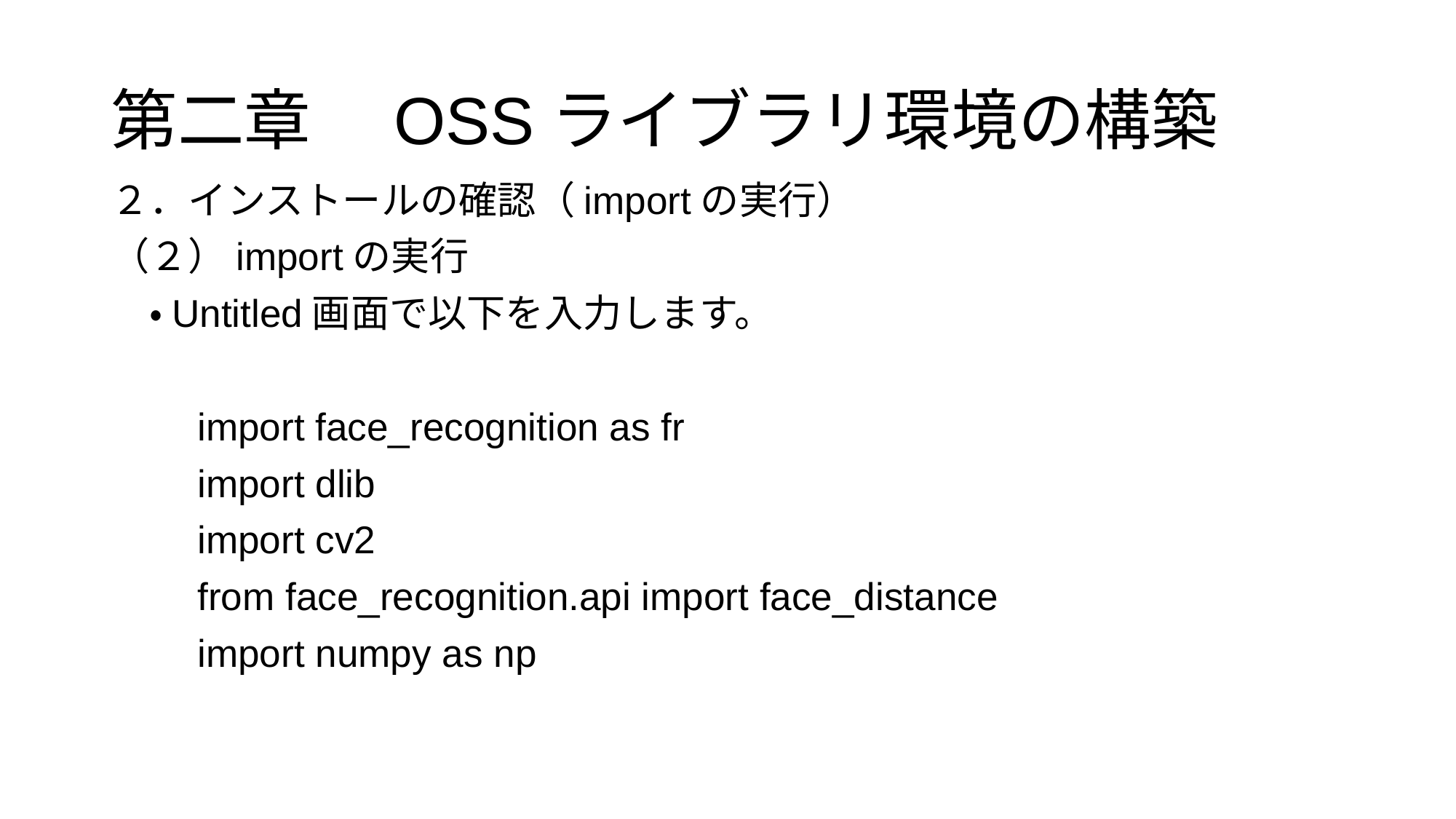

# 第二章　OSSライブラリ環境の構築
２．インストールの確認（importの実行）
（２）importの実行
　・Untitled画面で以下を入力します。

　　import face_recognition as fr
　　import dlib
　　import cv2
　　from face_recognition.api import face_distance
　　import numpy as np